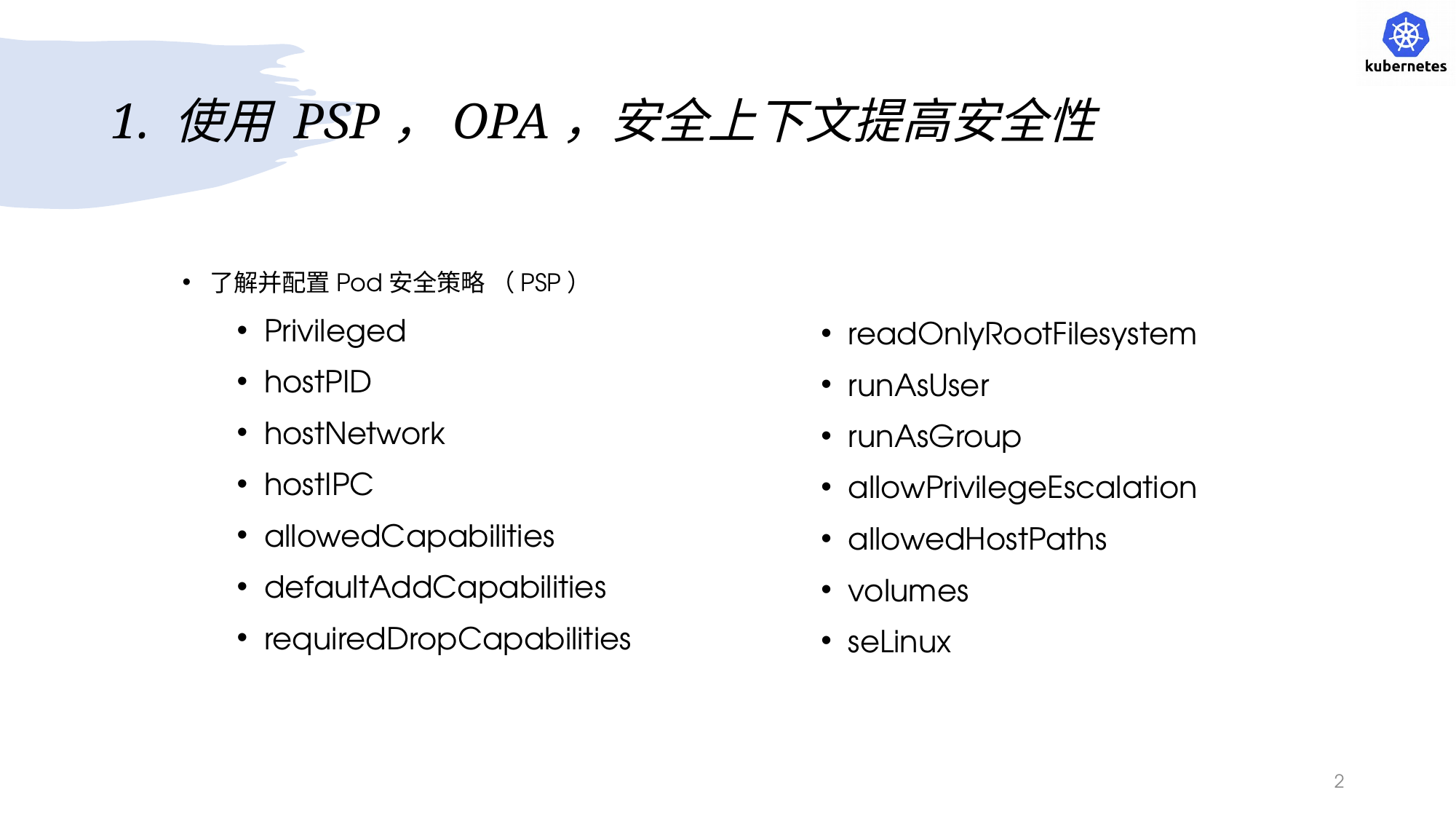

# 1. 使用 PSP，OPA，安全上下文提高安全性
了解并配置Pod安全策略 （PSP）
Privileged
hostPID
hostNetwork
hostIPC
allowedCapabilities
defaultAddCapabilities
requiredDropCapabilities

readOnlyRootFilesystem
runAsUser
runAsGroup
allowPrivilegeEscalation
allowedHostPaths
volumes
seLinux

2